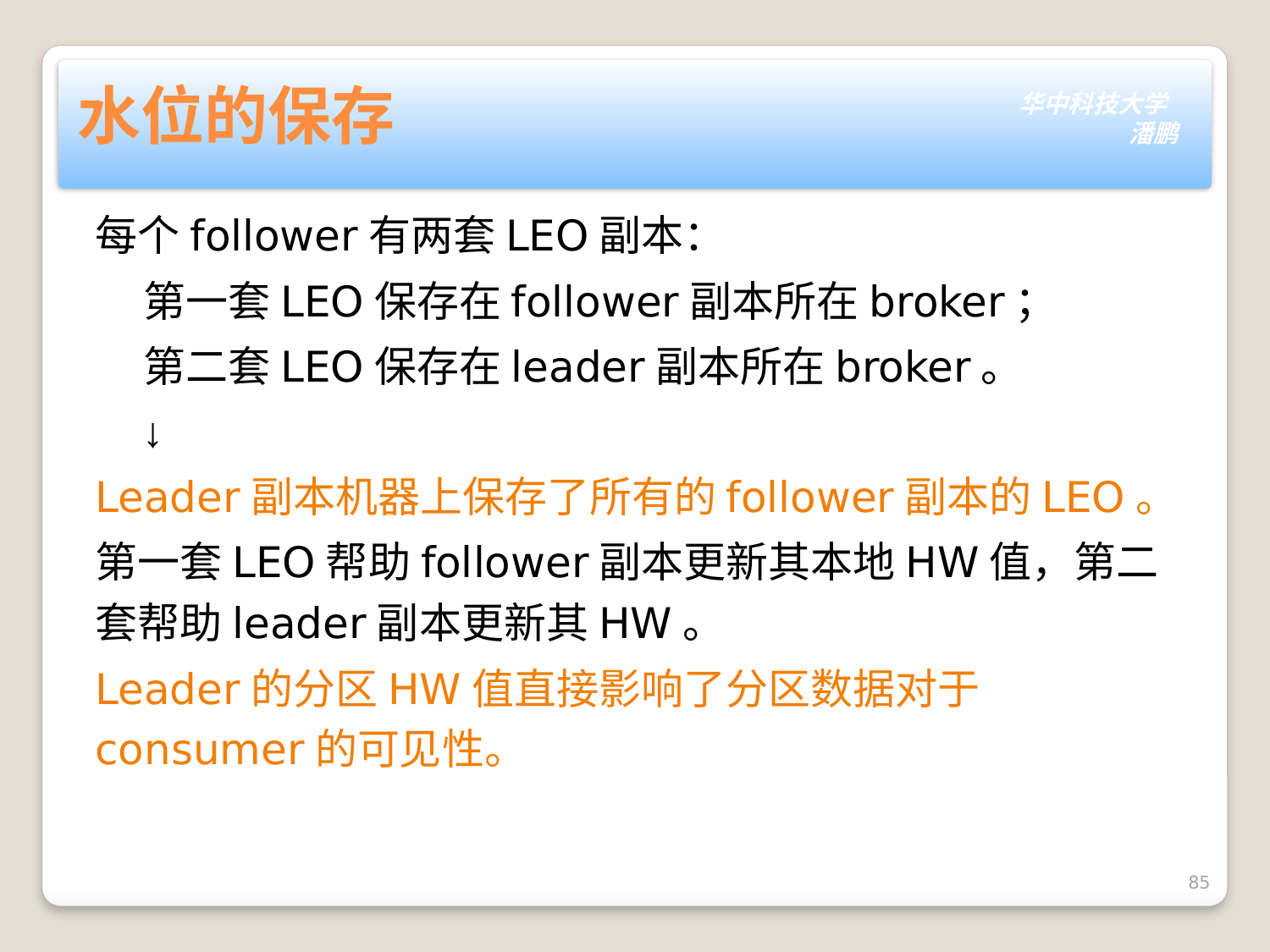

# 水位的保存
每个follower有两套LEO副本：
    第一套LEO保存在follower副本所在broker；
    第二套LEO保存在leader副本所在broker。
    ↓
Leader副本机器上保存了所有的follower副本的LEO。
第一套LEO帮助follower副本更新其本地HW值，第二套帮助leader副本更新其HW。
Leader的分区HW值直接影响了分区数据对于consumer的可见性。
85